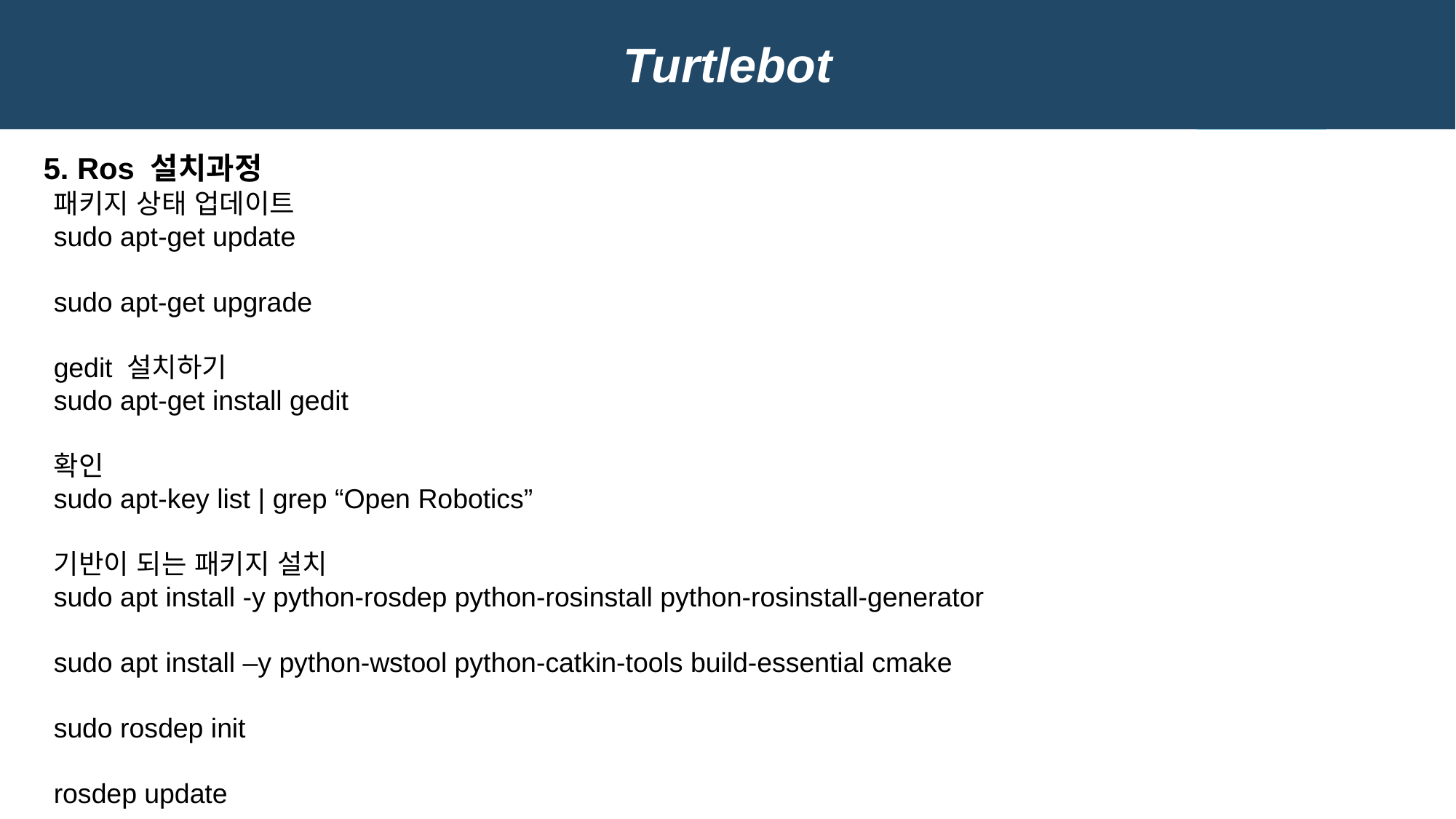

Turtlebot

5. Ros 설치과정

패키지 상태 업데이트
sudo apt-get update

sudo apt-get upgrade

gedit 설치하기
sudo apt-get install gedit

확인
sudo apt-key list | grep “Open Robotics”

기반이 되는 패키지 설치
sudo apt install -y python-rosdep python-rosinstall python-rosinstall-generator

sudo apt install –y python-wstool python-catkin-tools build-essential cmake

sudo rosdep init

rosdep update